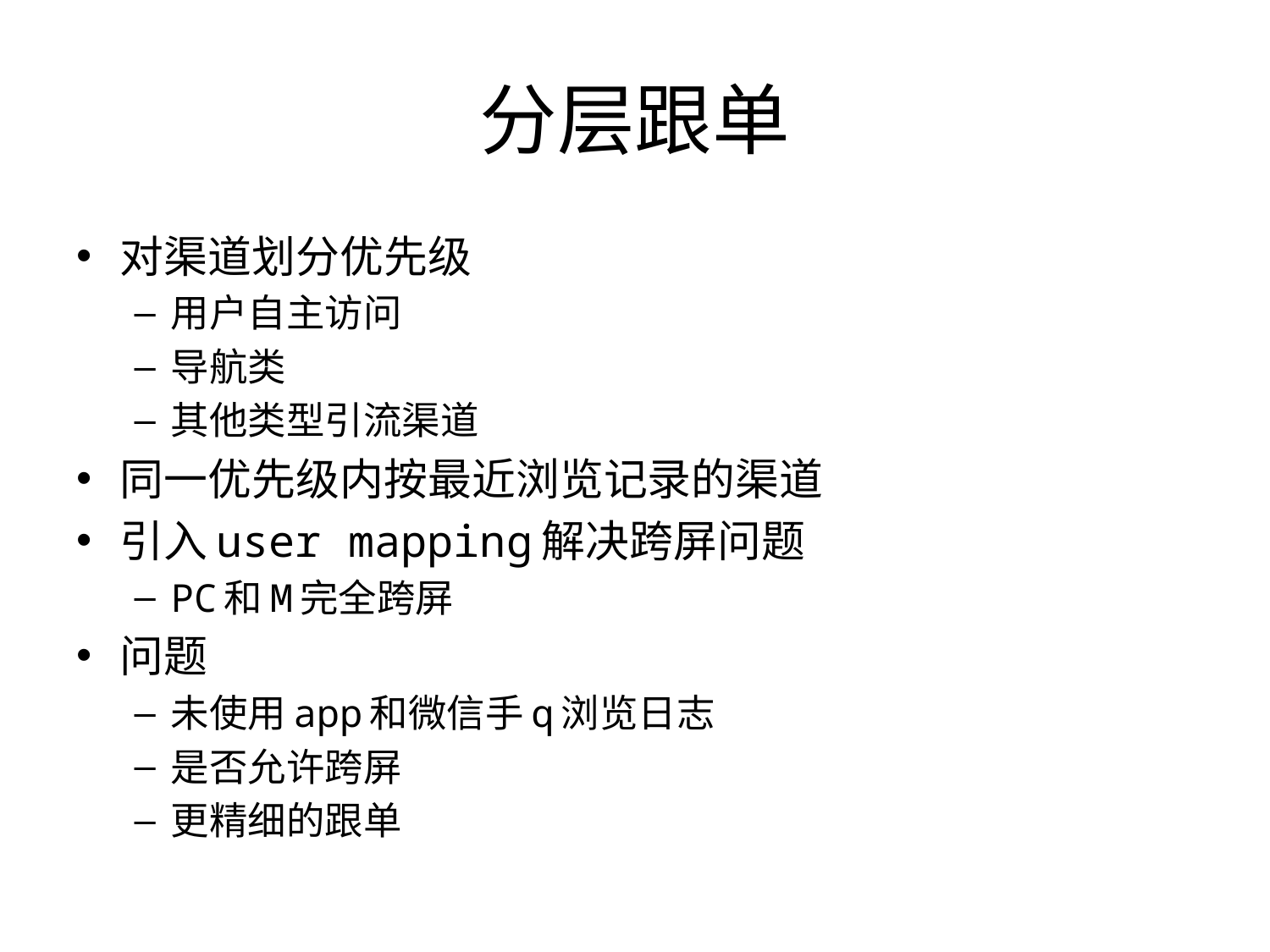

# 分层跟单
对渠道划分优先级
用户自主访问
导航类
其他类型引流渠道
同一优先级内按最近浏览记录的渠道
引入user mapping解决跨屏问题
PC和M完全跨屏
问题
未使用app和微信手q浏览日志
是否允许跨屏
更精细的跟单